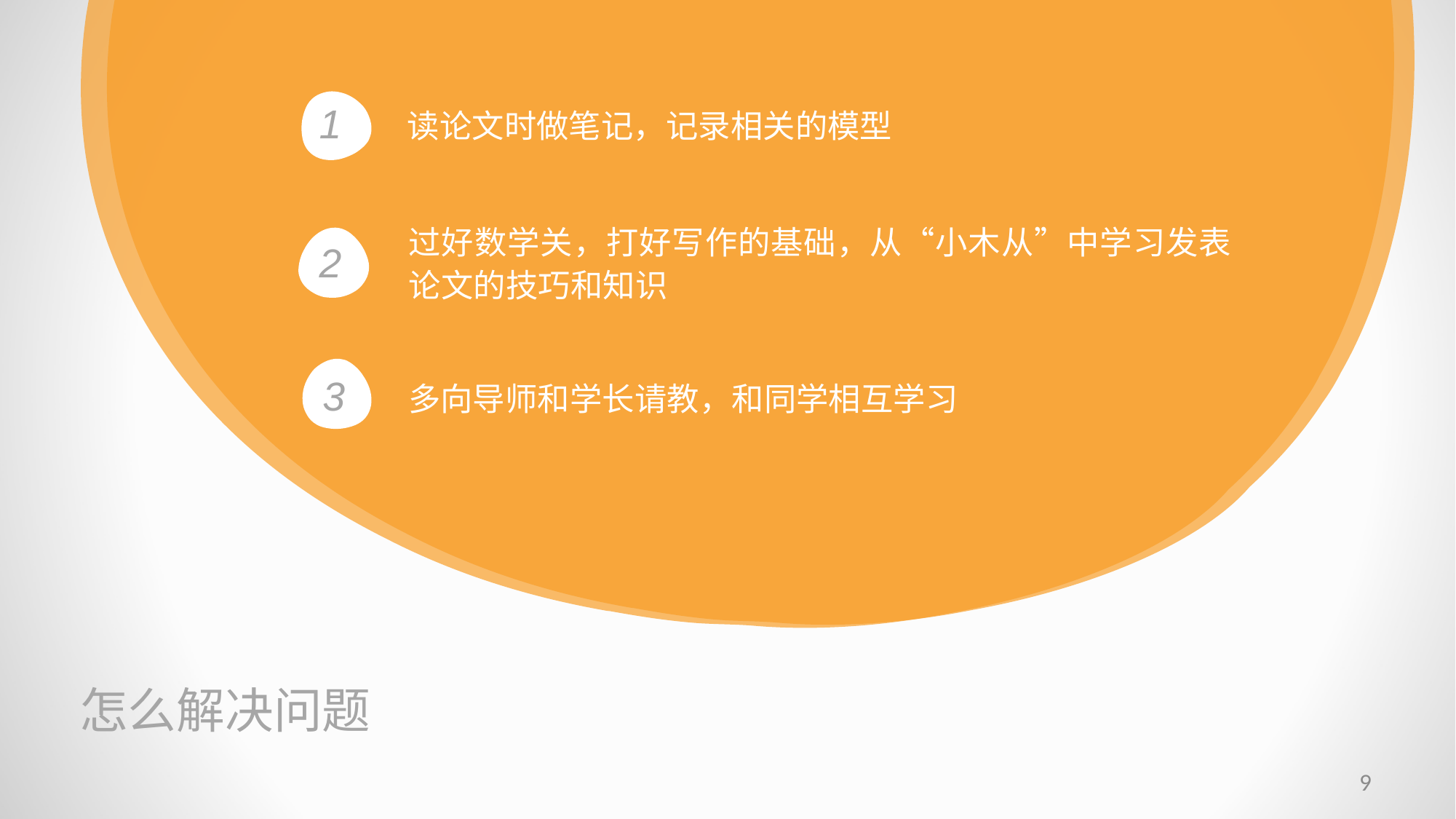

1
读论文时做笔记，记录相关的模型
过好数学关，打好写作的基础，从“小木从”中学习发表论文的技巧和知识

2

3
多向导师和学长请教，和同学相互学习
怎么解决问题
9